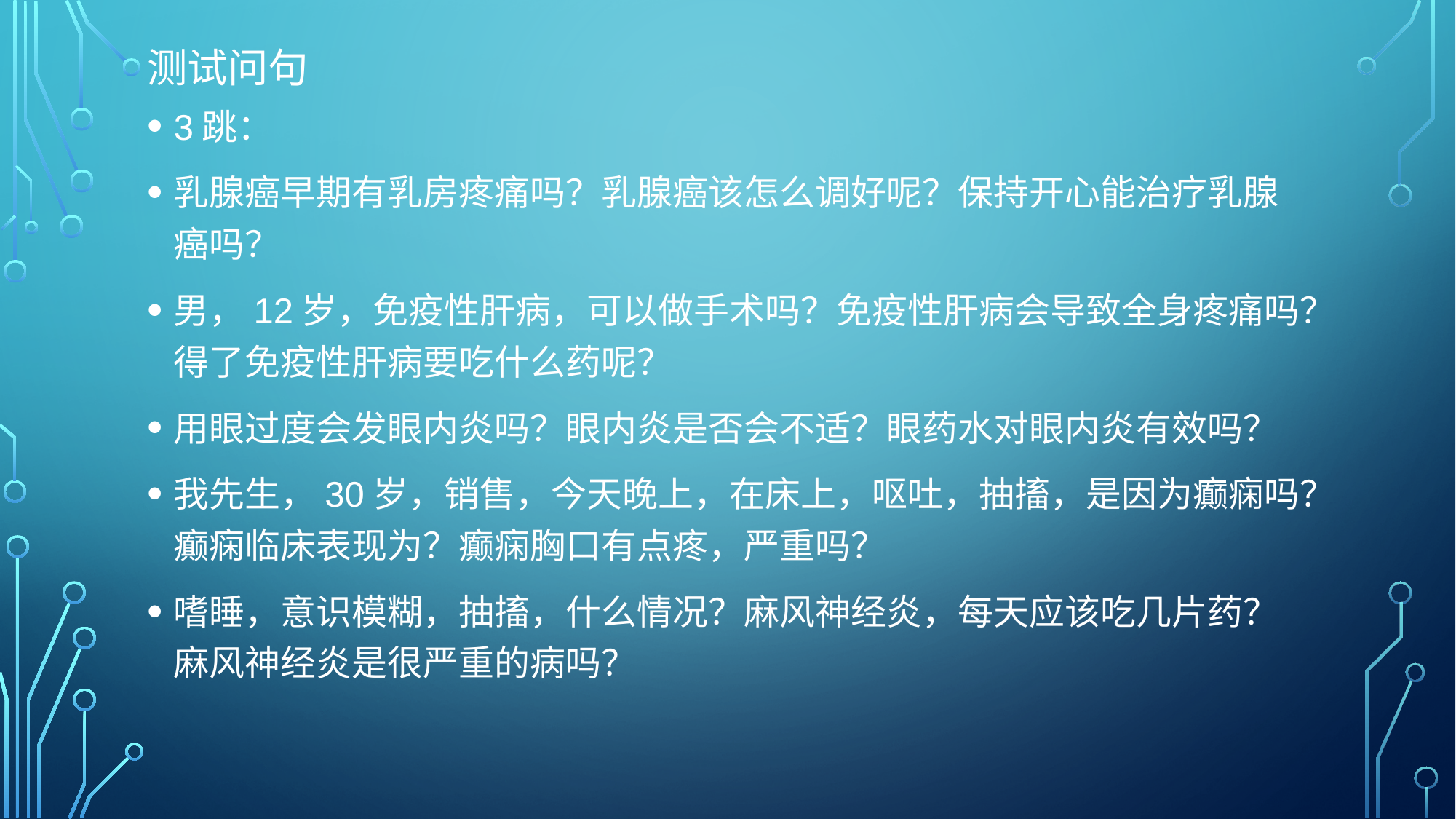

# 测试问句
3跳：
乳腺癌早期有乳房疼痛吗？乳腺癌该怎么调好呢？保持开心能治疗乳腺癌吗？
男，12岁，免疫性肝病，可以做手术吗？免疫性肝病会导致全身疼痛吗？得了免疫性肝病要吃什么药呢？
用眼过度会发眼内炎吗？眼内炎是否会不适？眼药水对眼内炎有效吗？
我先生，30岁，销售，今天晚上，在床上，呕吐，抽搐，是因为癫痫吗？癫痫临床表现为？癫痫胸口有点疼，严重吗？
嗜睡，意识模糊，抽搐，什么情况？麻风神经炎，每天应该吃几片药？麻风神经炎是很严重的病吗？